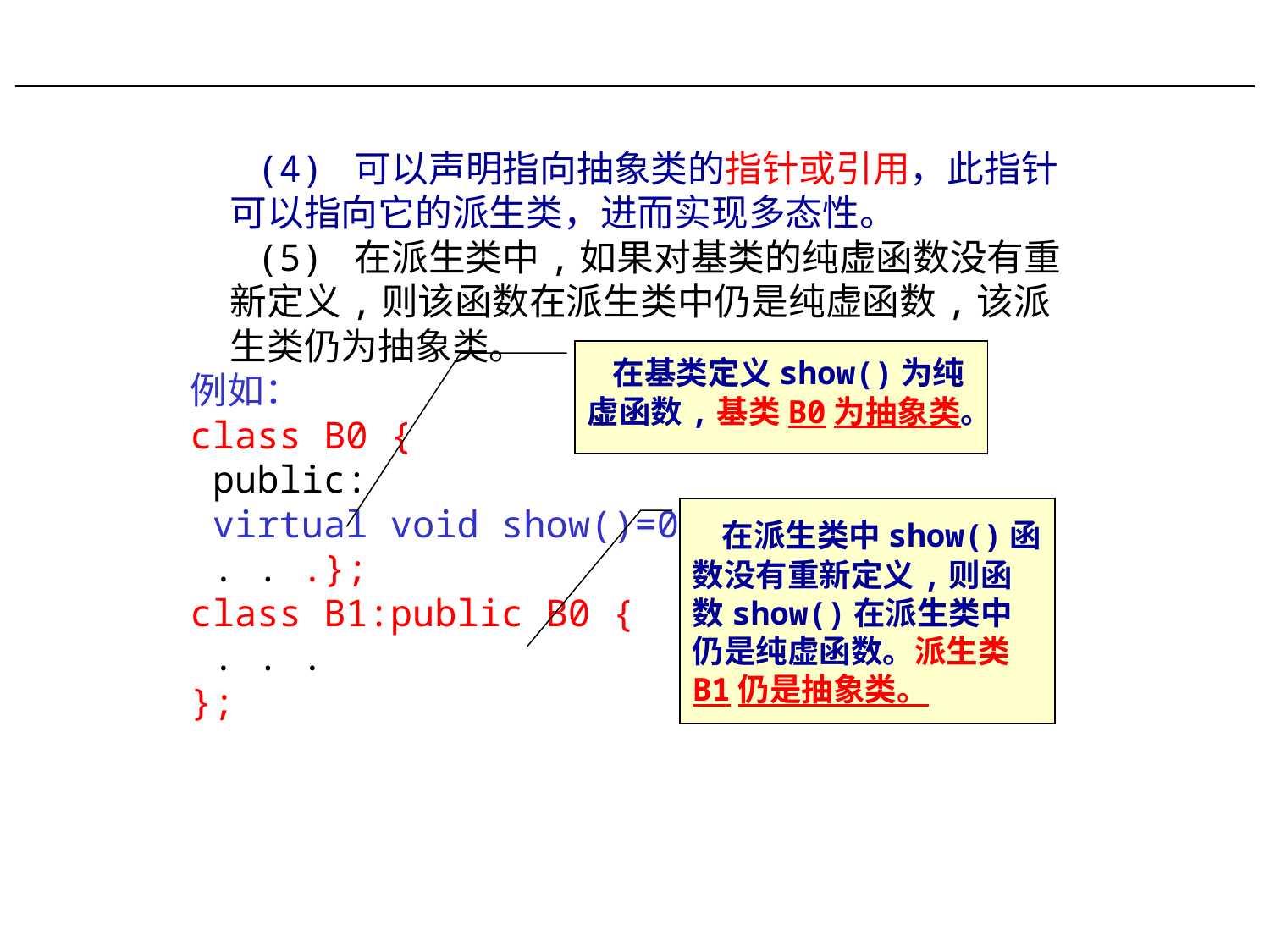

(4) 可以声明指向抽象类的指针或引用，此指针可以指向它的派生类，进而实现多态性。
   (5) 在派生类中,如果对基类的纯虚函数没有重新定义,则该函数在派生类中仍是纯虚函数,该派生类仍为抽象类。
例如：
class B0 {
 public:
 virtual void show()=0;
 . . .};
class B1:public B0 {
 . . .
};
#
  在基类定义show()为纯虚函数,基类B0为抽象类。
  在派生类中show()函数没有重新定义,则函数show()在派生类中仍是纯虚函数。派生类B1仍是抽象类。
307